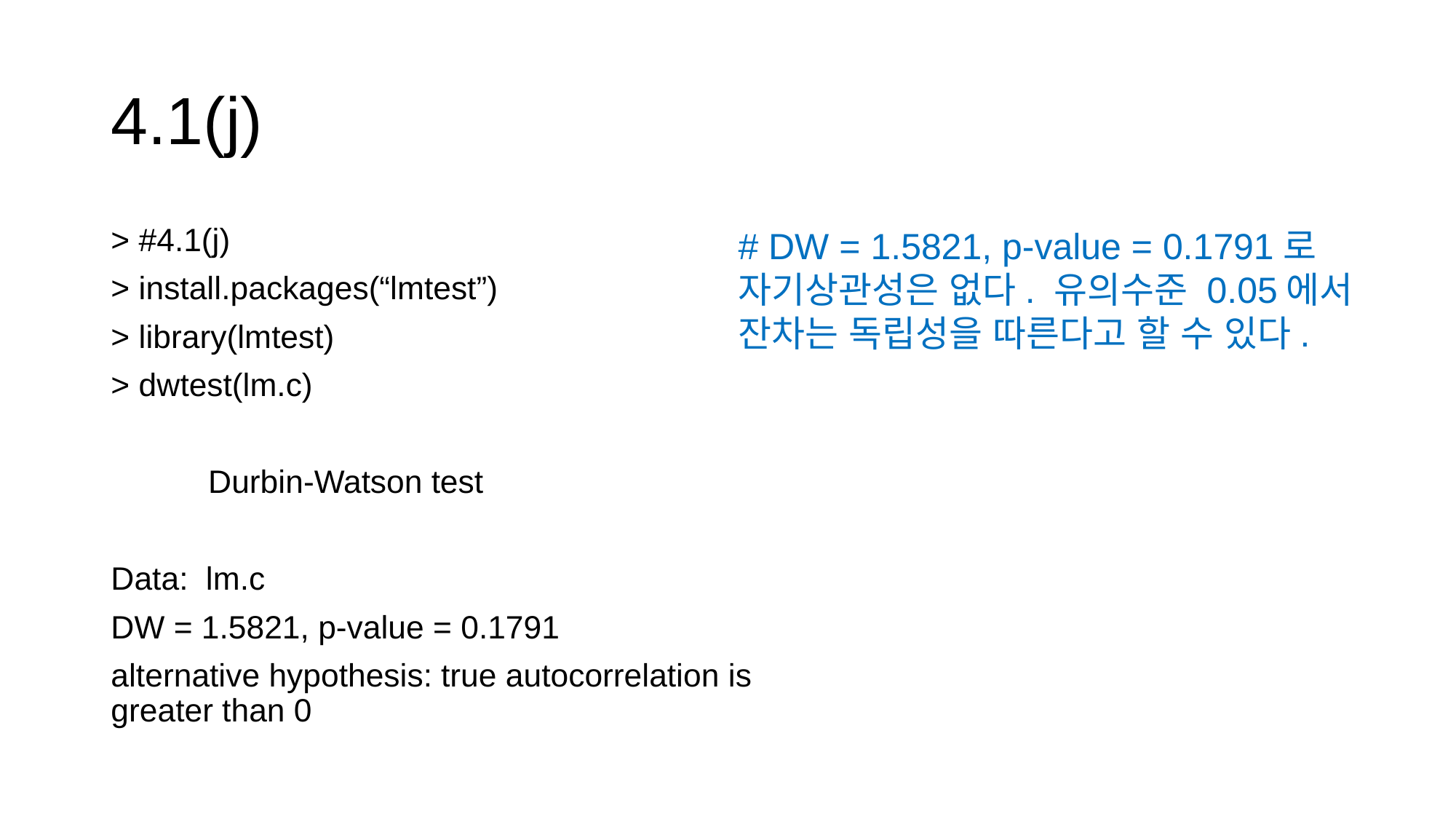

# 4.1(j)
# DW = 1.5821, p-value = 0.1791로 자기상관성은 없다. 유의수준 0.05에서 잔차는 독립성을 따른다고 할 수 있다.

> #4.1(j)
> install.packages(“lmtest”)
> library(lmtest)
> dwtest(lm.c)

	Durbin-Watson test

Data:  lm.c
DW = 1.5821, p-value = 0.1791
alternative hypothesis: true autocorrelation is greater than 0